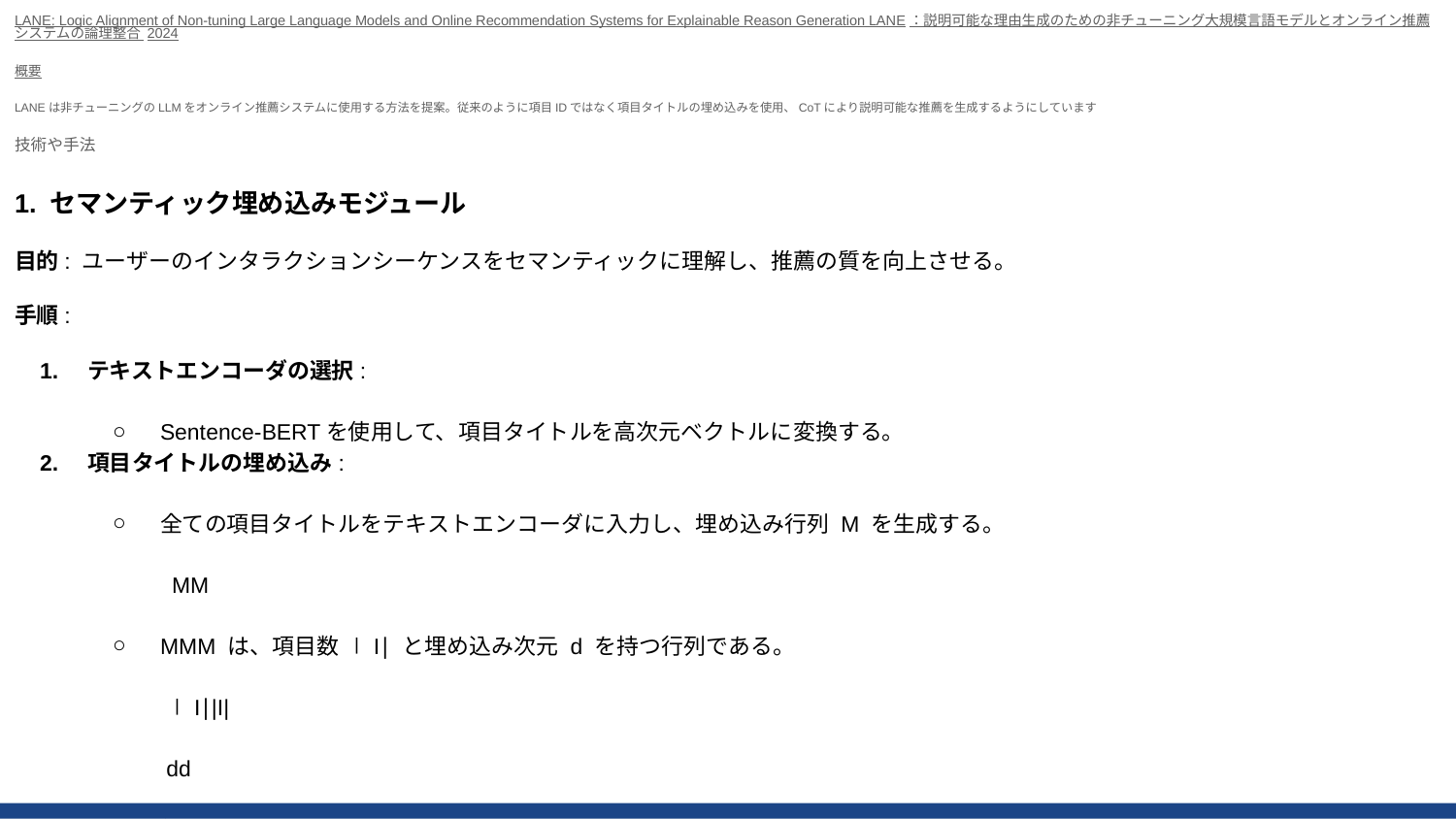

LANE: Logic Alignment of Non-tuning Large Language Models and Online Recommendation Systems for Explainable Reason Generation LANE：説明可能な理由生成のための非チューニング大規模言語モデルとオンライン推薦システムの論理整合 2024
概要
LANEは非チューニングのLLMをオンライン推薦システムに使用する方法を提案。従来のように項目IDではなく項目タイトルの埋め込みを使用、CoTにより説明可能な推薦を生成するようにしています
技術や手法
1. セマンティック埋め込みモジュール
目的: ユーザーのインタラクションシーケンスをセマンティックに理解し、推薦の質を向上させる。
手順:
テキストエンコーダの選択:
Sentence-BERTを使用して、項目タイトルを高次元ベクトルに変換する。
項目タイトルの埋め込み:
全ての項目タイトルをテキストエンコーダに入力し、埋め込み行列 M を生成する。
 MM
MMM は、項目数 ∣I∣ と埋め込み次元 d を持つ行列である。
 ∣I∣|I|
 dd
例: M = [m1, m2, ..., mn] ここで mi は項目 i の埋め込みベクトル。
 mim_i
 ii
インタラクションシーケンスの変換:
ユーザーのインタラクションシーケンス（項目IDのシーケンス）をテキストシーケンスに変換し、再びテキストエンコーダに入力する。
固定長ベクトルシーケンスに変換し、長さ n にトランケートまたはパディングする。
 nn
例: [title1, title2, title3] -> [v1, v2, v3]。
2. 統合モデルモジュール
目的: 既存の非説明型の推薦モデルを組み込んで、説明可能な推薦を生成する。
手順:
SASRecの選択:
高性能な順次推薦モデルであるSASRecを例として選択。
埋め込み層の修正:
SASRecの埋め込み層をセマンティック埋め込み行列 M で初期化し、元のセマンティック情報を保持する。
 MM
予測層の修正:
順次推薦の特徴ベクトルを出力するために、SASRecの予測層を修正する。
3. ユーザーのマルチプリファレンス生成モジュール
目的: ゼロショットプロンプトを使用して、ユーザーの多重プリファレンスを抽出する。
手順:
ゼロショットプロンプトテンプレートの設計:
タスク、ロール、要件、標準テンプレート、歴史的インタラクションシーケンスの5つのコンポーネントで構成。
例: ユーザーのインタラクションシーケンスに基づいて、多重プリファレンスを生成するテンプレート。
LLMのガイド:
ゼロショットプロンプトを使用して、ユーザーの多重プリファレンスをLLMに生成させる。
例: {"Preference1": "Action-adventure games", "Preference2": "First-person shooters", ...}。
4. セマンティックアライメントモジュール
目的: 推薦結果の説明可能性を高めるために、ユーザーのシーケンス特徴ベクトルと多重プリファレンスを整合させる。
手順:
マルチヘッドアテンションメカニズムの使用:
クエリとキー、バリュー間のセマンティック類似性を計算し、注意重みを生成する。
例: Attention(Q,K,V) = softmax(QKT / √dk) V。
位置毎のフィードフォワードネットワークの導入:
複雑な非線形関係をモデル化するために、ReLU活性化関数を持つフィードフォワードネットワークを使用する。
例: FNN(x) = ReLU(xW1 + b1)W2 + b2。
残差接続と層正規化の使用:
残差接続と層正規化を使用して、モデルの性能を向上させ、トレーニングを安定化する。
例: LayerNorm(x) = α⊙(x− µ / √σ2 + ϵ) + β。
5. 予測モジュール
目的: セマンティックアライメントされた特徴ベクトルを使用して、推薦スコアを計算する。
手順:
候補項目埋め込みの取得:
埋め込み行列 M から候補項目の埋め込みベクトル mi を取得する。
 MM
 mimi
推薦スコアの計算:
整合された特徴ベクトルと候補項目の埋め込みベクトルを用いて、推薦スコア rut,i を計算する。
 rut,irut,i
例: rut,i = fut · mi。
6. 説明可能な推薦生成モジュール
目的: LLMをガイドして、推薦結果に対する説明を生成する。
手順:
連鎖思考（CoT）プロンプトの使用:
中間的な推論ステップを利用して、LLMが複雑な推論を行えるようにする。
例: prompte(Su, preferenceu, ωu, Su|Su|)。
説明テキストの生成:
ユーザーのインタラクションシーケンス、注意重み、多重プリファレンスを用いて、LLMに説明テキストを生成させる。
例: Explanationu = LLM(prompte(Su, preferenceu, ωu, Su|Su|))。
結論
LANEは、非チューニングの大規模言語モデルを活用し、オンライン推薦システムにおいてコストを削減しつつ説明可能性を向上させるためのフレームワークを提供します。セマンティック埋め込み、ユーザーの多重プリファレンス抽出、セマンティックアライメント、連鎖思考プロンプトを組み合わせることで、ユーザーに納得のいく推薦理由を提供します。